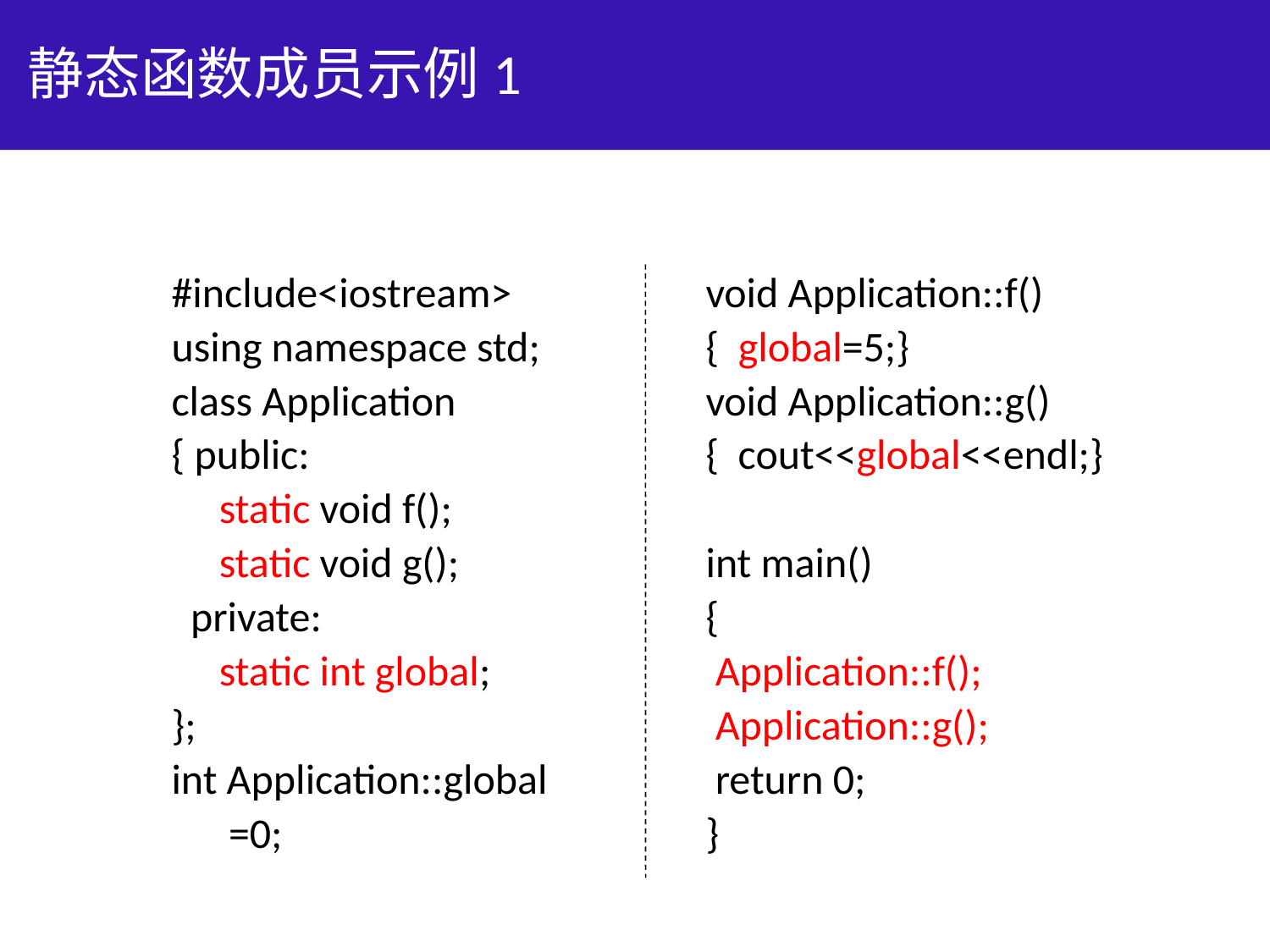

# 静态函数成员示例1
#include<iostream>
using namespace std;
class Application
{ public:
     static void f();
     static void g();
  private:
     static int global;
};
int Application::global
      =0;

void Application::f()
{  global=5;}
void Application::g()
{  cout<<global<<endl;}

int main()
{
 Application::f();
 Application::g();
 return 0;
}
14